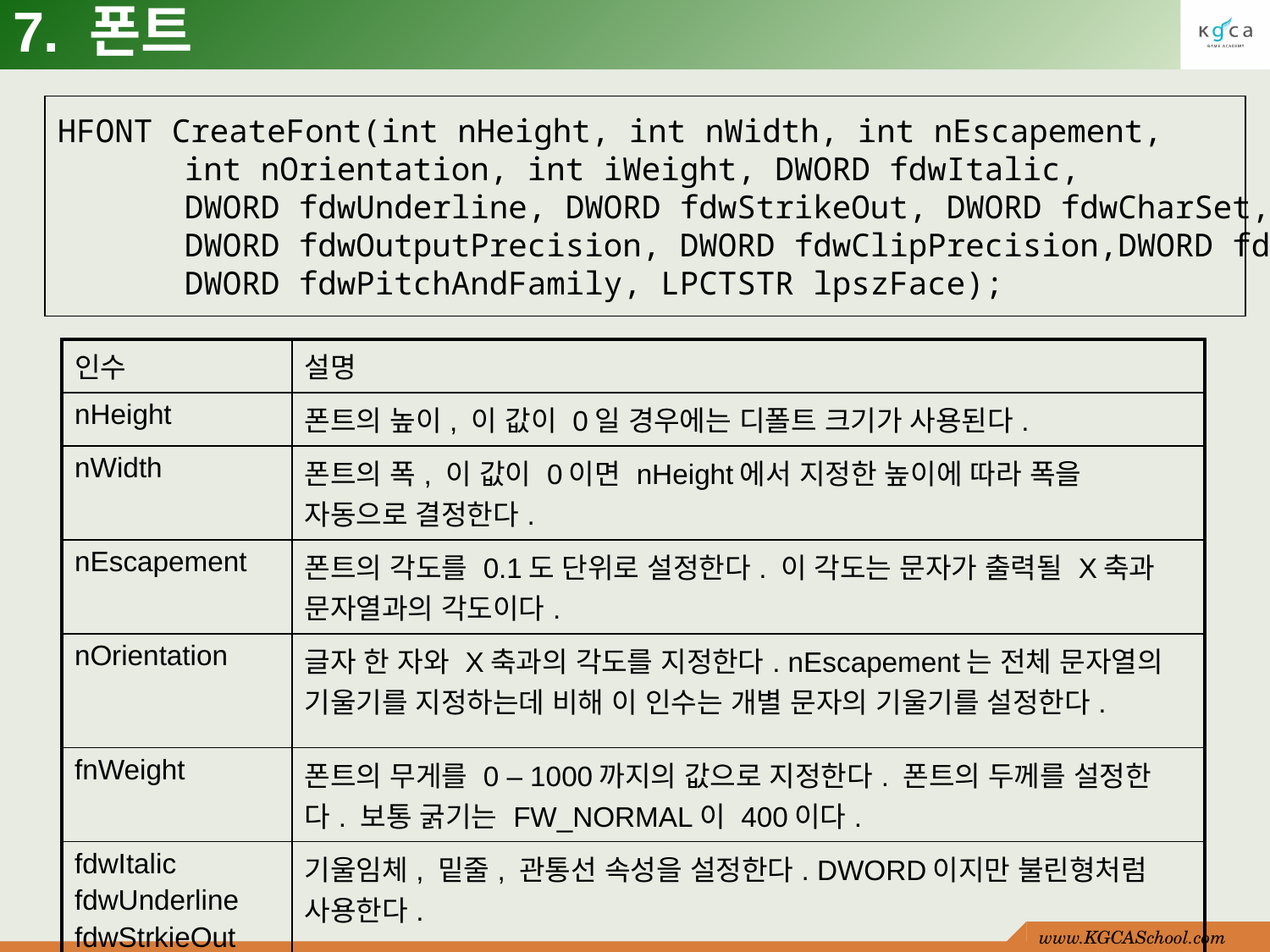

# 7. 폰트
HFONT CreateFont(int nHeight, int nWidth, int nEscapement,
	int nOrientation, int iWeight, DWORD fdwItalic,
	DWORD fdwUnderline, DWORD fdwStrikeOut, DWORD fdwCharSet,
	DWORD fdwOutputPrecision, DWORD fdwClipPrecision,DWORD fdwQuality,
	DWORD fdwPitchAndFamily, LPCTSTR lpszFace);
| 인수 | 설명 |
| --- | --- |
| nHeight | 폰트의 높이, 이 값이 0일 경우에는 디폴트 크기가 사용된다. |
| nWidth | 폰트의 폭, 이 값이 0이면 nHeight에서 지정한 높이에 따라 폭을 자동으로 결정한다. |
| nEscapement | 폰트의 각도를 0.1도 단위로 설정한다. 이 각도는 문자가 출력될 X축과 문자열과의 각도이다. |
| nOrientation | 글자 한 자와 X축과의 각도를 지정한다. nEscapement는 전체 문자열의 기울기를 지정하는데 비해 이 인수는 개별 문자의 기울기를 설정한다. |
| fnWeight | 폰트의 무게를 0 – 1000까지의 값으로 지정한다. 폰트의 두께를 설정한다. 보통 굵기는 FW\_NORMAL이 400이다. |
| fdwItalic fdwUnderline fdwStrkieOut | 기울임체, 밑줄, 관통선 속성을 설정한다. DWORD이지만 불린형처럼 사용한다. |